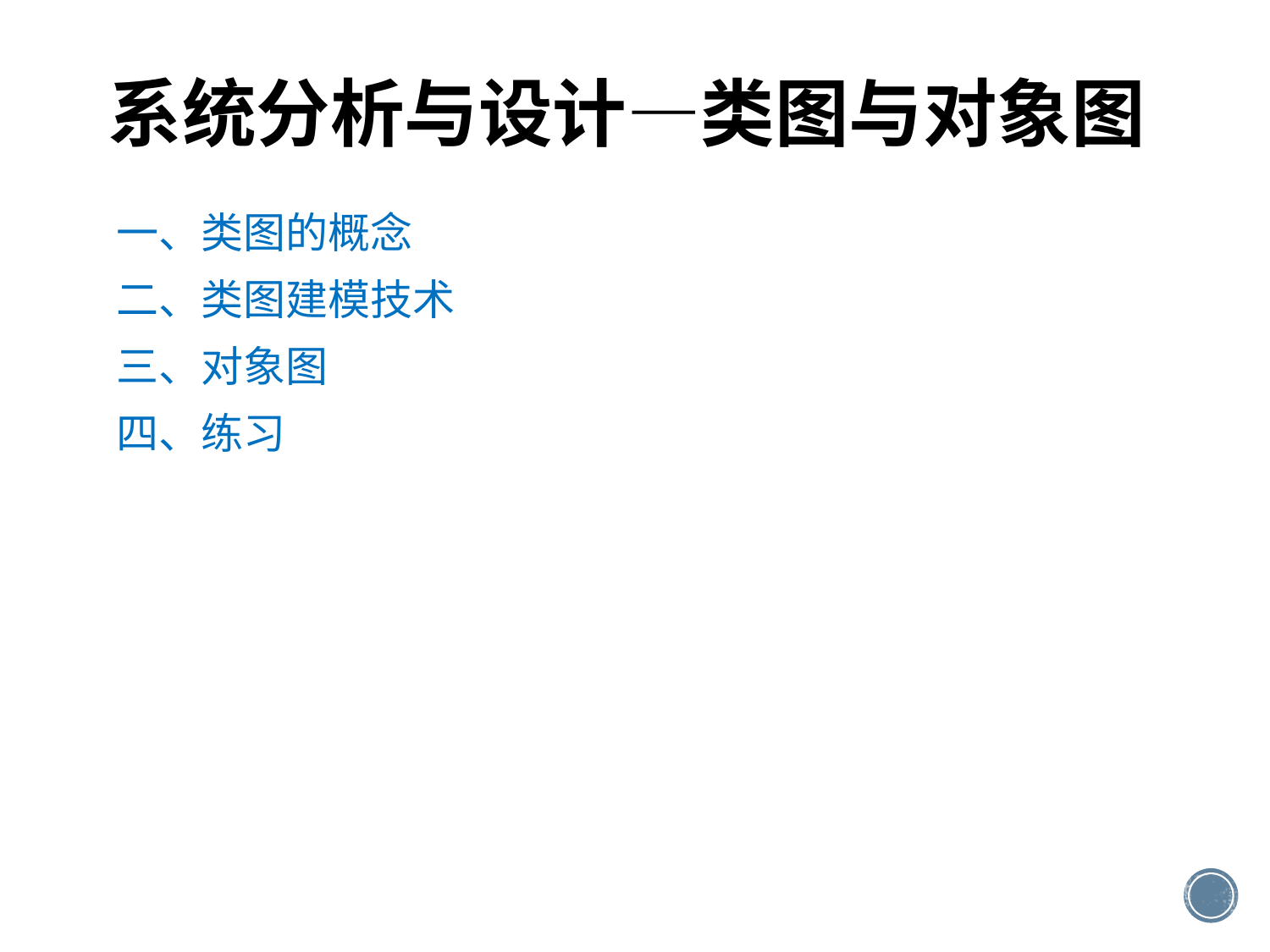

# 系统分析与设计—类图与对象图
一、类图的概念
二、类图建模技术
三、对象图
四、练习